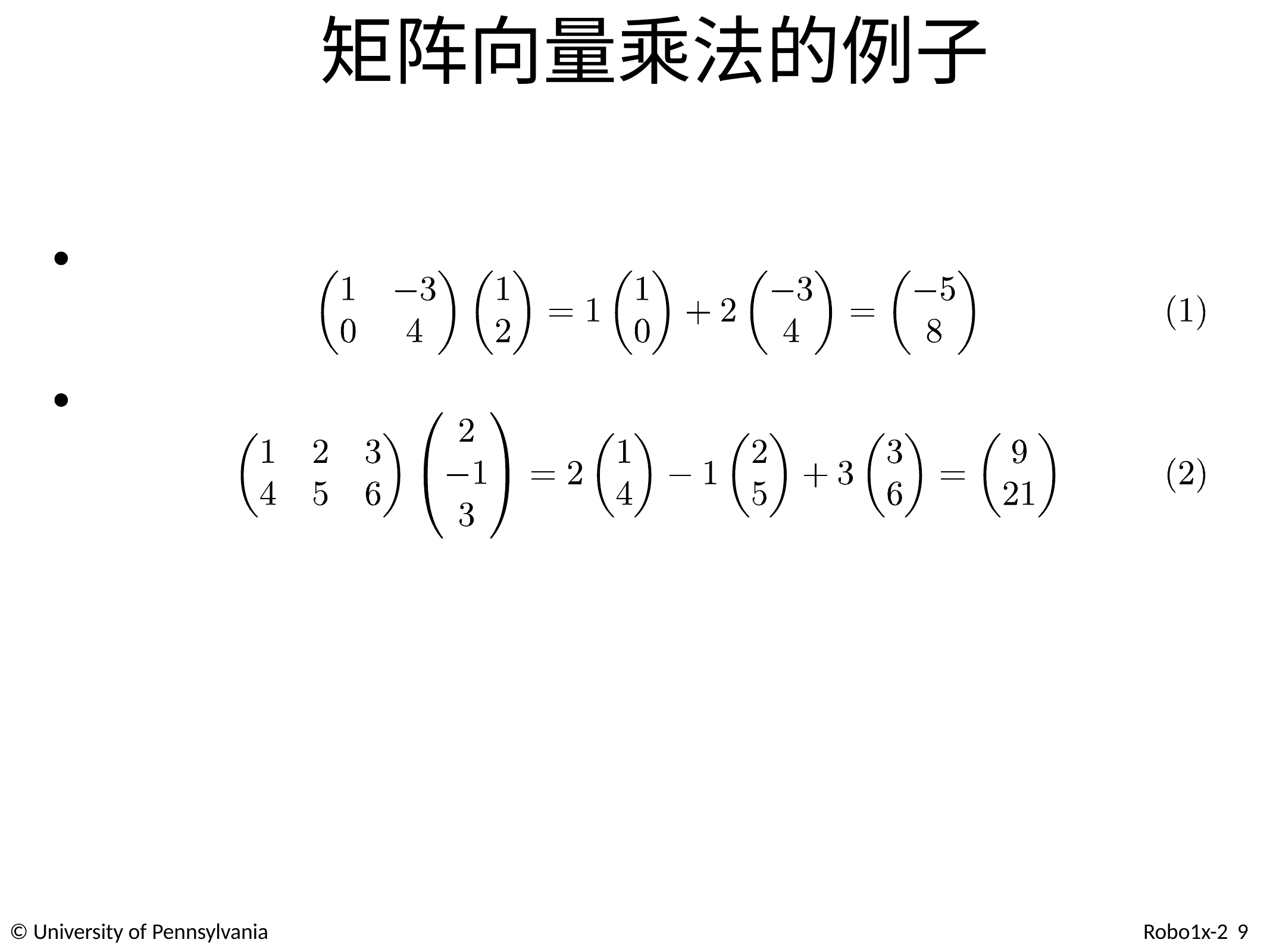

# 矩阵向量乘法的例子

© University of Pennsylvania
Robo1x-2 9